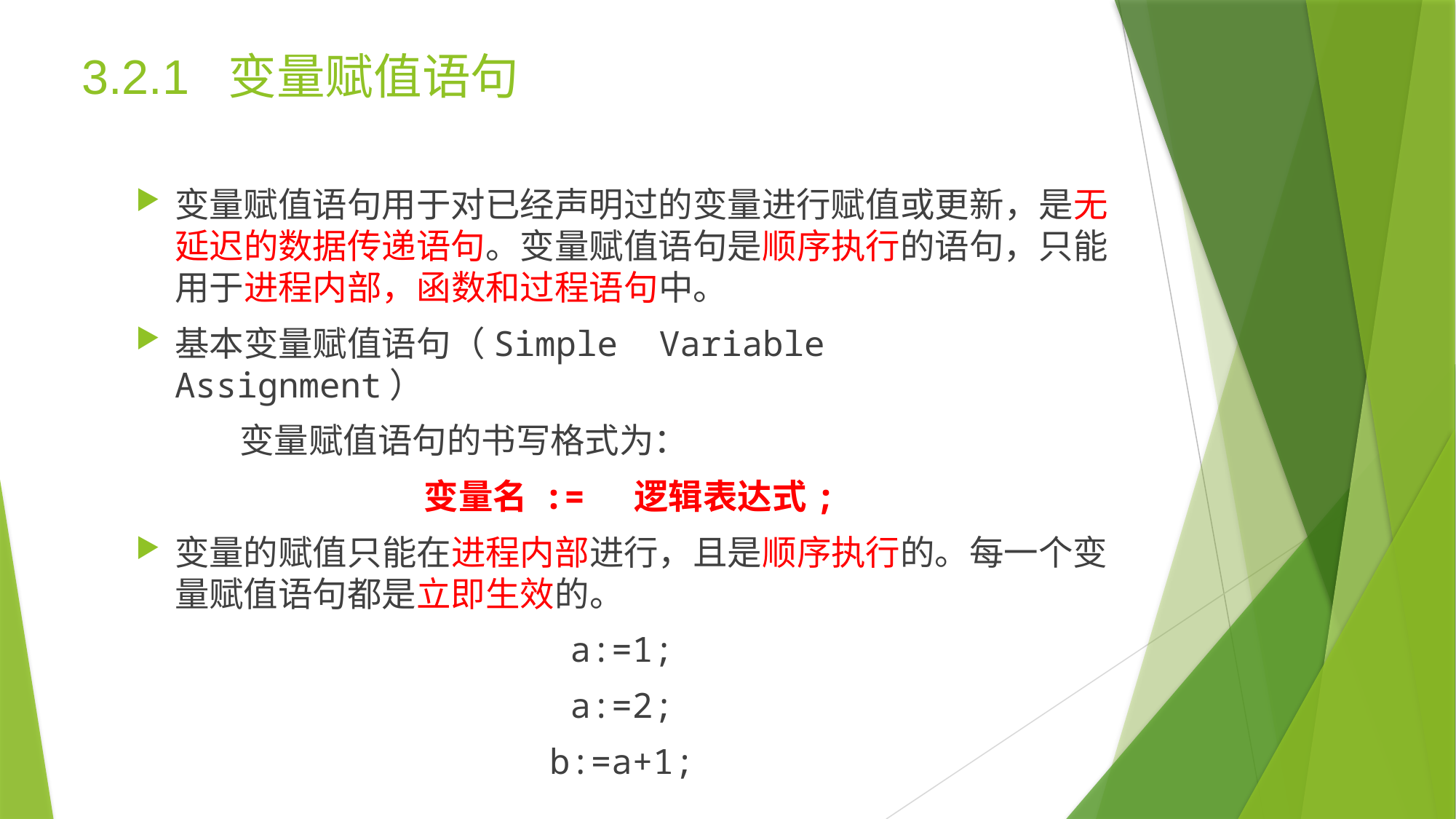

# 3.2.1  变量赋值语句
变量赋值语句用于对已经声明过的变量进行赋值或更新，是无延迟的数据传递语句。变量赋值语句是顺序执行的语句，只能用于进程内部，函数和过程语句中。
基本变量赋值语句（Simple  Variable  Assignment）
	变量赋值语句的书写格式为：
 变量名 :=  逻辑表达式;
变量的赋值只能在进程内部进行，且是顺序执行的。每一个变量赋值语句都是立即生效的。
a:=1;
a:=2;
b:=a+1;